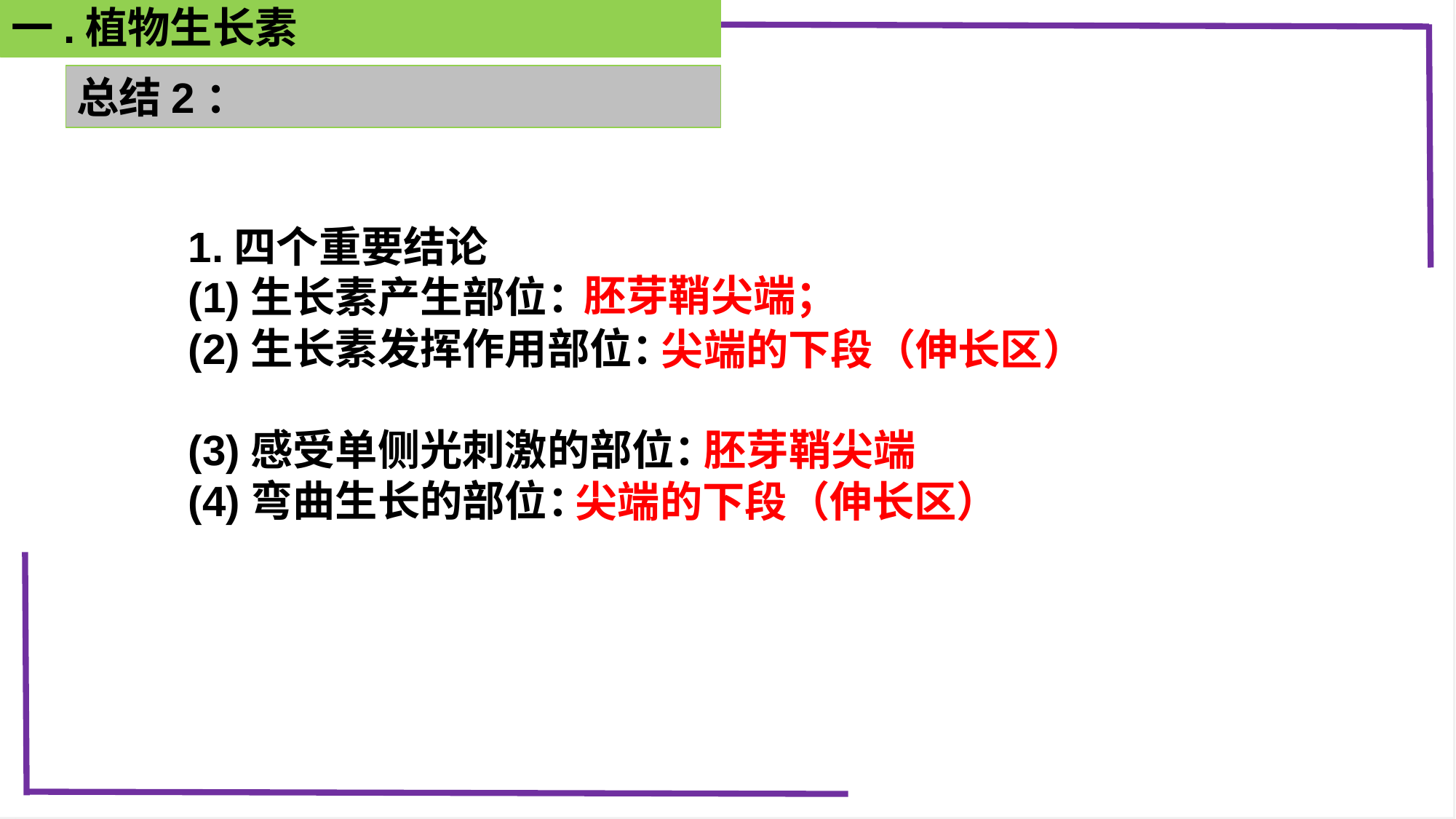

一.植物生长素
总结2：
1.四个重要结论
(1)生长素产生部位：
(2)生长素发挥作用部位：

(3)感受单侧光刺激的部位：
(4)弯曲生长的部位：

胚芽鞘尖端；
尖端的下段（伸长区）
胚芽鞘尖端
尖端的下段（伸长区）